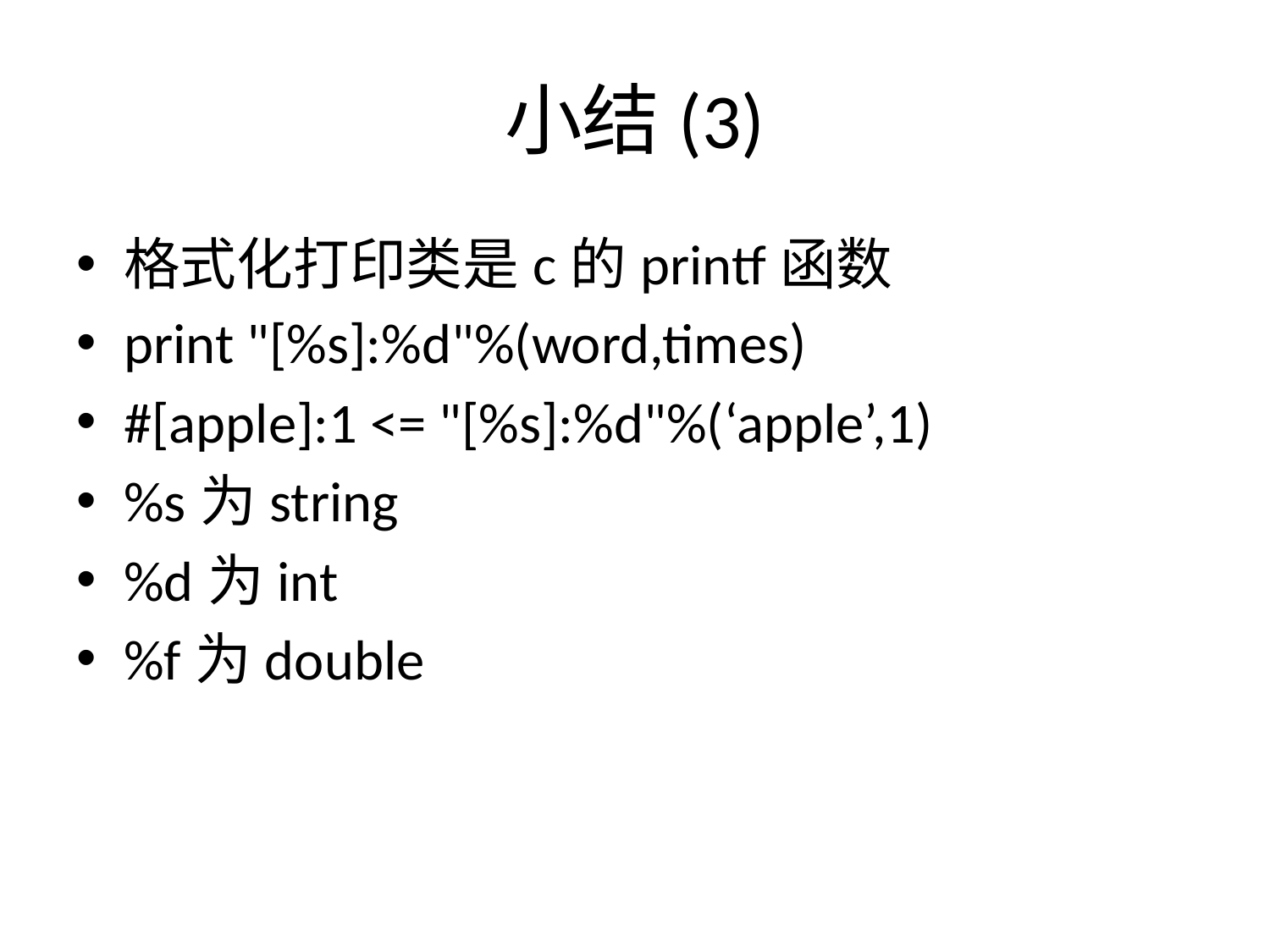

# 小结(3)
格式化打印类是c的printf函数
print "[%s]:%d"%(word,times)
#[apple]:1 <= "[%s]:%d"%(‘apple’,1)
%s为string
%d为int
%f为double